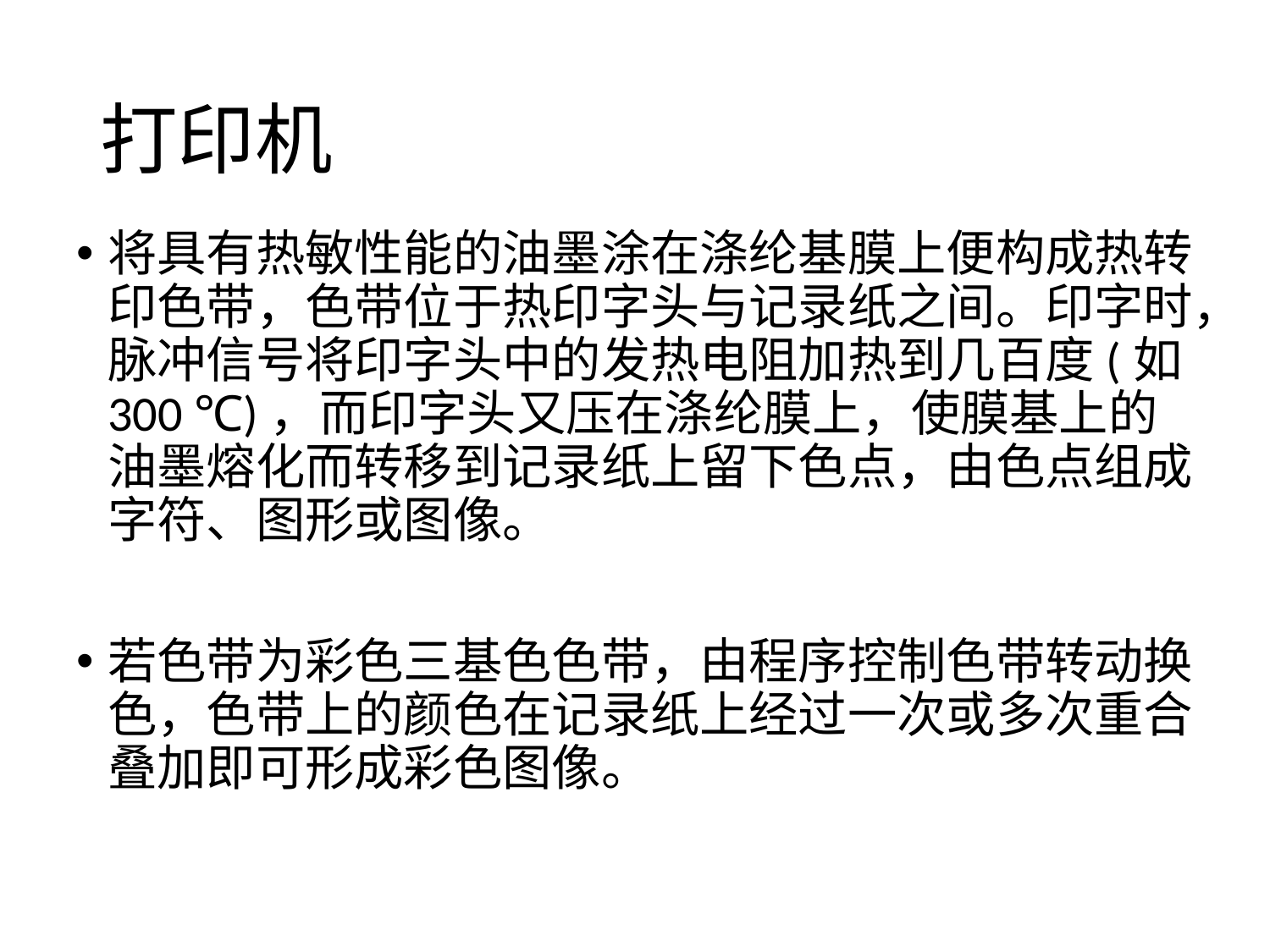

# 打印机
将具有热敏性能的油墨涂在涤纶基膜上便构成热转印色带，色带位于热印字头与记录纸之间。印字时，脉冲信号将印字头中的发热电阻加热到几百度(如300 ℃)，而印字头又压在涤纶膜上，使膜基上的油墨熔化而转移到记录纸上留下色点，由色点组成字符、图形或图像。

若色带为彩色三基色色带，由程序控制色带转动换色，色带上的颜色在记录纸上经过一次或多次重合叠加即可形成彩色图像。